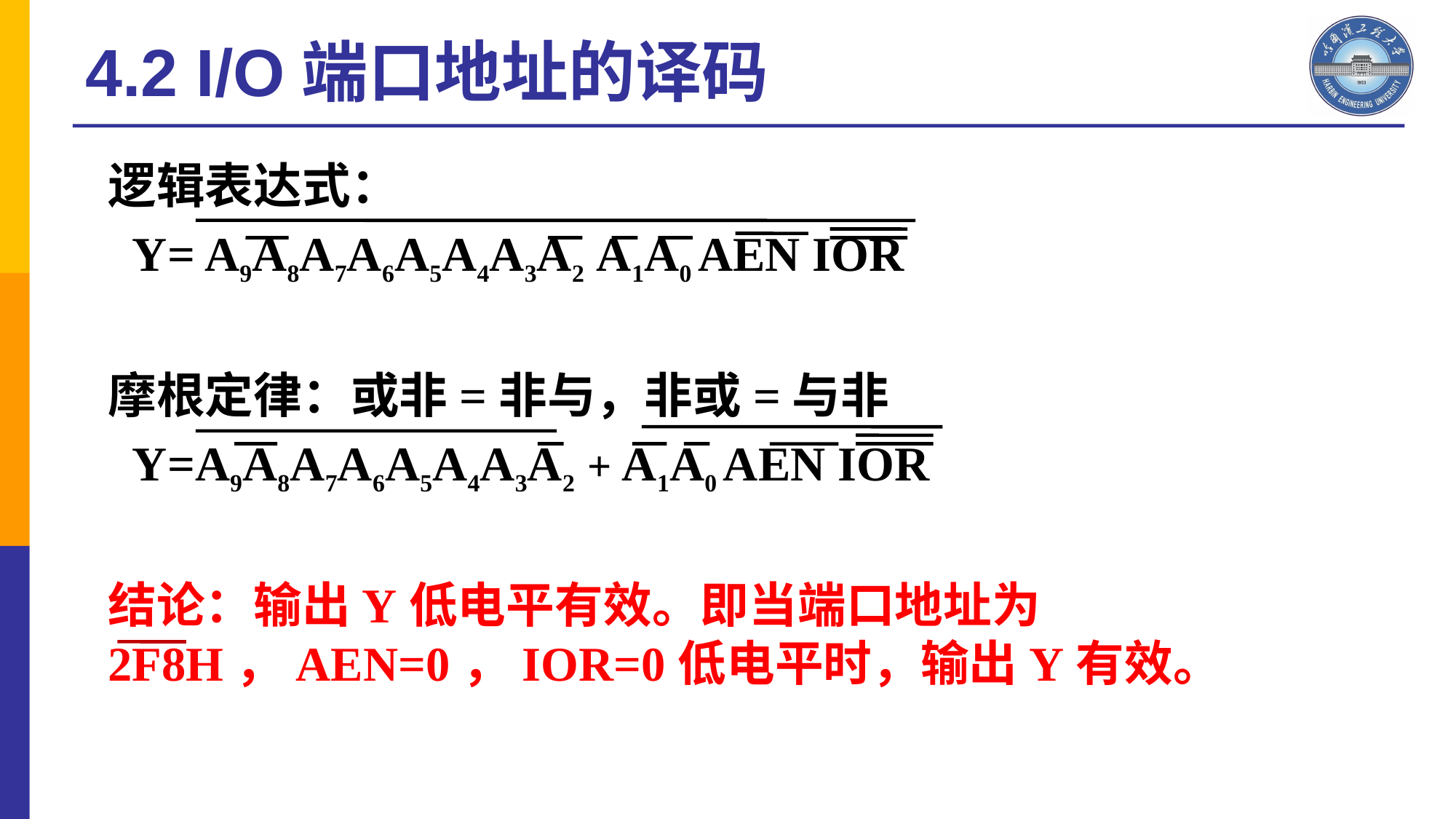

4.2 I/O端口地址的译码
逻辑表达式：
  Y= A9A8A7A6A5A4A3A2  A1A0 AEN IOR

摩根定律：或非=非与，非或=与非
  Y=A9A8A7A6A5A4A3A2  + A1A0 AEN IOR

结论：输出Y低电平有效。即当端口地址为2F8H，AEN=0，IOR=0低电平时，输出Y有效。